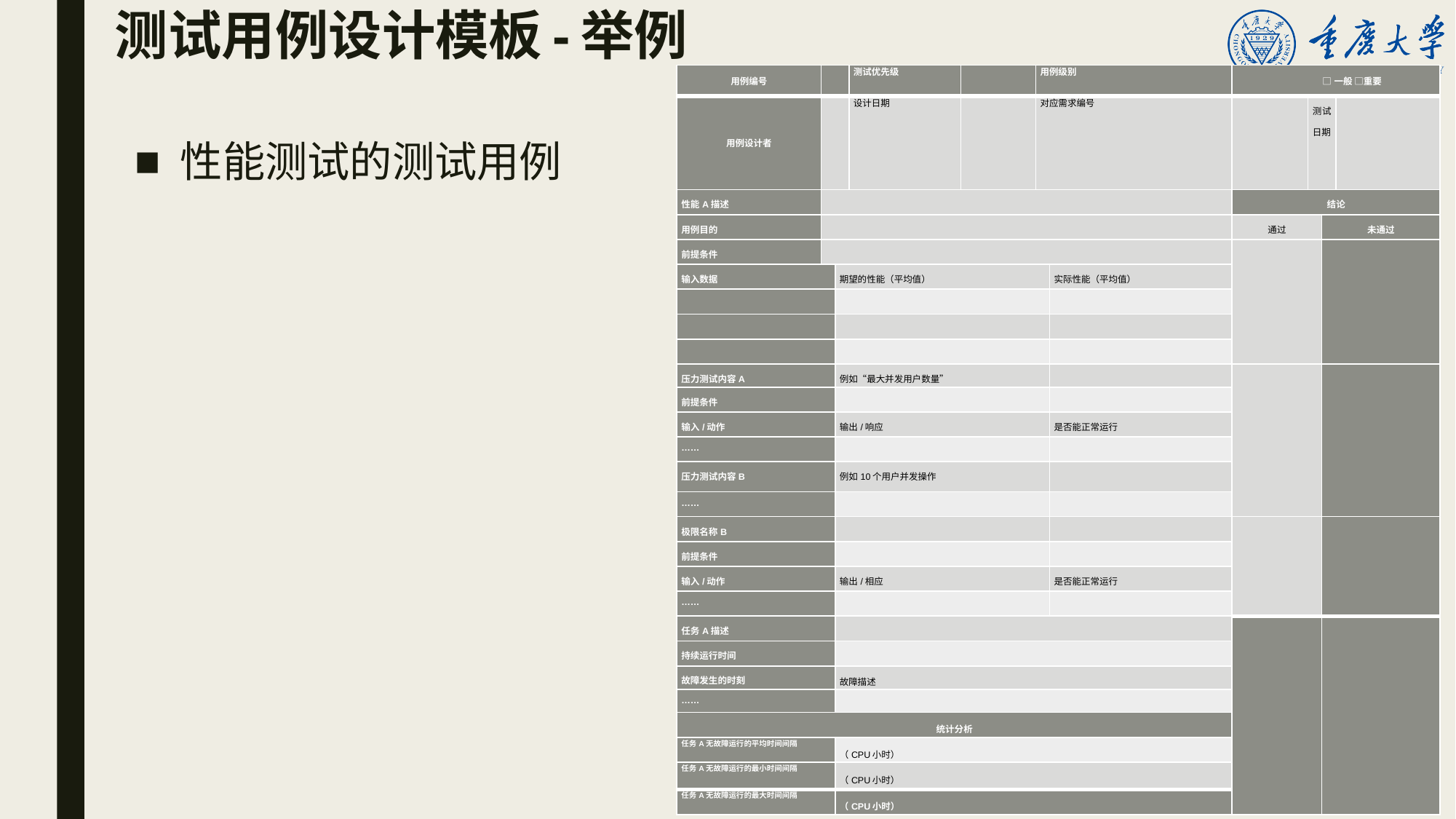

# 测试用例设计模板-举例
| 用例编号 |  |  | 测试优先级 |  | 用例级别 |  | □一般 □重要 |  |  |  |
| --- | --- | --- | --- | --- | --- | --- | --- | --- | --- | --- |
| 用例设计者 |  |  | 设计日期 |  | 对应需求编号 |  |  | 测试日期 |  |  |
| 性能A描述 |  |  |  |  |  |  | 结论 |  |  |  |
| 用例目的 |  |  |  |  |  |  | 通过 |  | 未通过 |  |
| 前提条件 |  |  |  |  |  |  |  |  |  |  |
| 输入数据 |  | 期望的性能（平均值） |  |  |  | 实际性能（平均值） |  |  |  |  |
|  |  |  |  |  |  |  |  |  |  |  |
|  |  |  |  |  |  |  |  |  |  |  |
|  |  |  |  |  |  |  |  |  |  |  |
| 压力测试内容A |  | 例如“最大并发用户数量” |  |  |  |  |  |  |  |  |
| 前提条件 |  |  |  |  |  |  |  |  |  |  |
| 输入/动作 |  | 输出/响应 |  |  |  | 是否能正常运行 |  |  |  |  |
| …… |  |  |  |  |  |  |  |  |  |  |
| 压力测试内容B |  | 例如10个用户并发操作 |  |  |  |  |  |  |  |  |
| …… |  |  |  |  |  |  |  |  |  |  |
| 极限名称B |  |  |  |  |  |  |  |  |  |  |
| 前提条件 |  |  |  |  |  |  |  |  |  |  |
| 输入/动作 |  | 输出/相应 |  |  |  | 是否能正常运行 |  |  |  |  |
| …… |  |  |  |  |  |  |  |  |  |  |
| 任务A描述 |  |  |  |  |  |  |  |  |  |  |
| 持续运行时间 |  |  |  |  |  |  |  |  |  |  |
| 故障发生的时刻 |  | 故障描述 |  |  |  |  |  |  |  |  |
| …… |  |  |  |  |  |  |  |  |  |  |
| 统计分析 |  |  |  |  |  |  |  |  |  |  |
| 任务A无故障运行的平均时间间隔 |  | （CPU小时） |  |  |  |  |  |  |  |  |
| 任务A无故障运行的最小时间间隔 |  | （CPU小时） |  |  |  |  |  |  |  |  |
| 任务A无故障运行的最大时间间隔 |  | （CPU小时） |  |  |  |  |  |  |  |  |
性能测试的测试用例